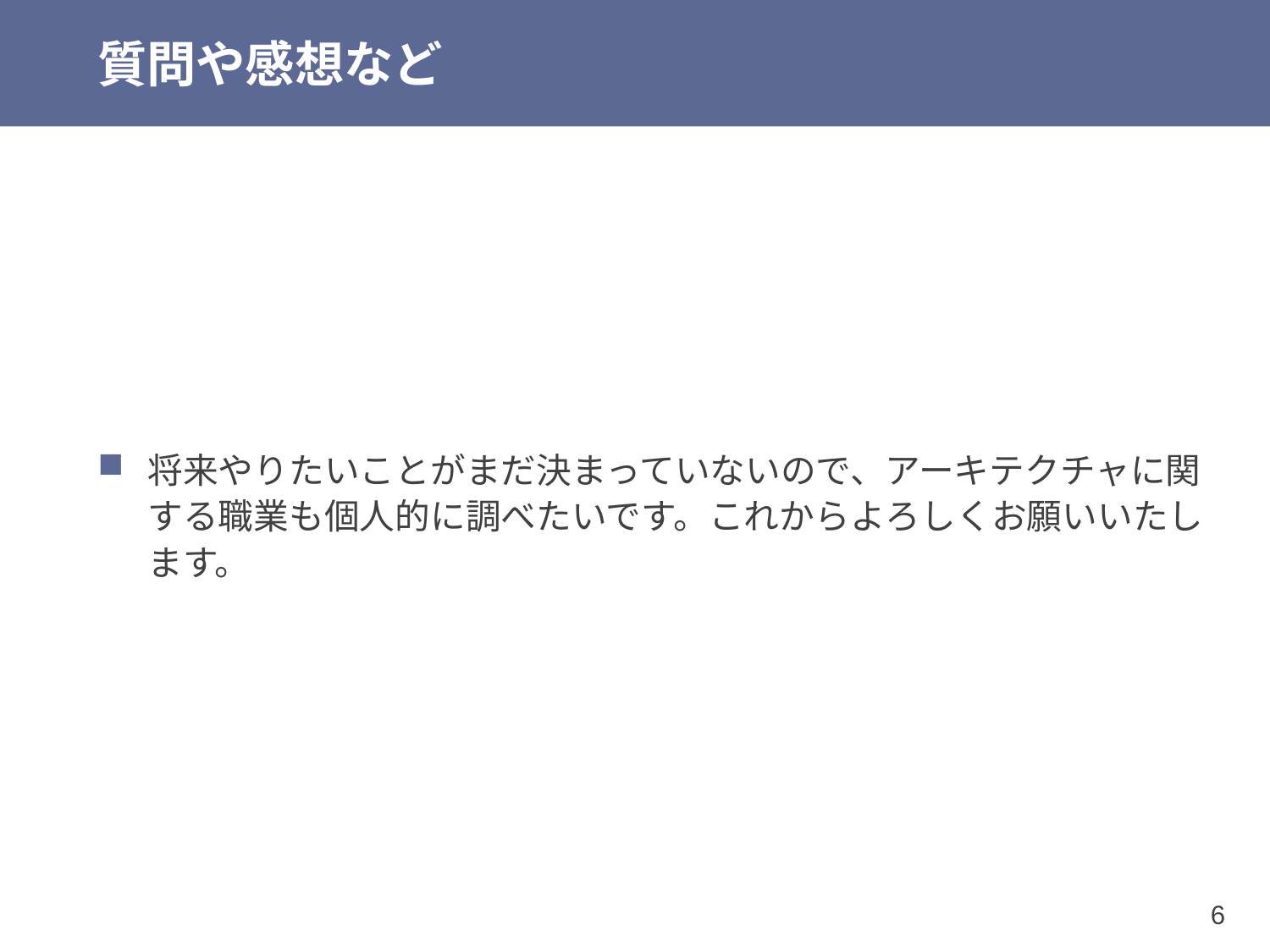

# 質問や感想など
将来やりたいことがまだ決まっていないので、アーキテクチャに関する職業も個人的に調べたいです。これからよろしくお願いいたします。